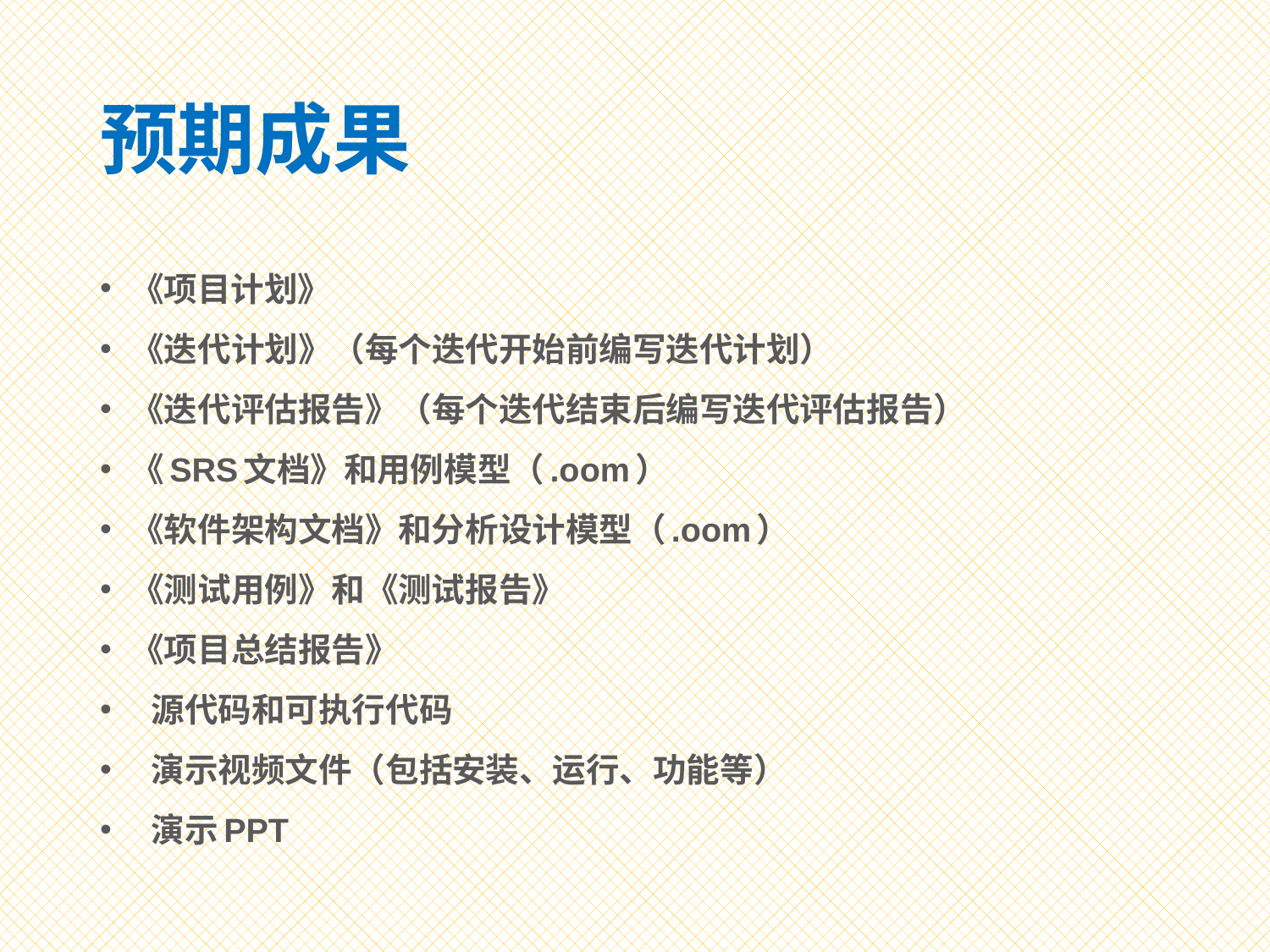

# 预期成果
《项目计划》
《迭代计划》（每个迭代开始前编写迭代计划）
《迭代评估报告》（每个迭代结束后编写迭代评估报告）
《SRS文档》和用例模型（.oom）
《软件架构文档》和分析设计模型（.oom）
《测试用例》和《测试报告》
《项目总结报告》
  源代码和可执行代码
  演示视频文件（包括安装、运行、功能等）
  演示PPT